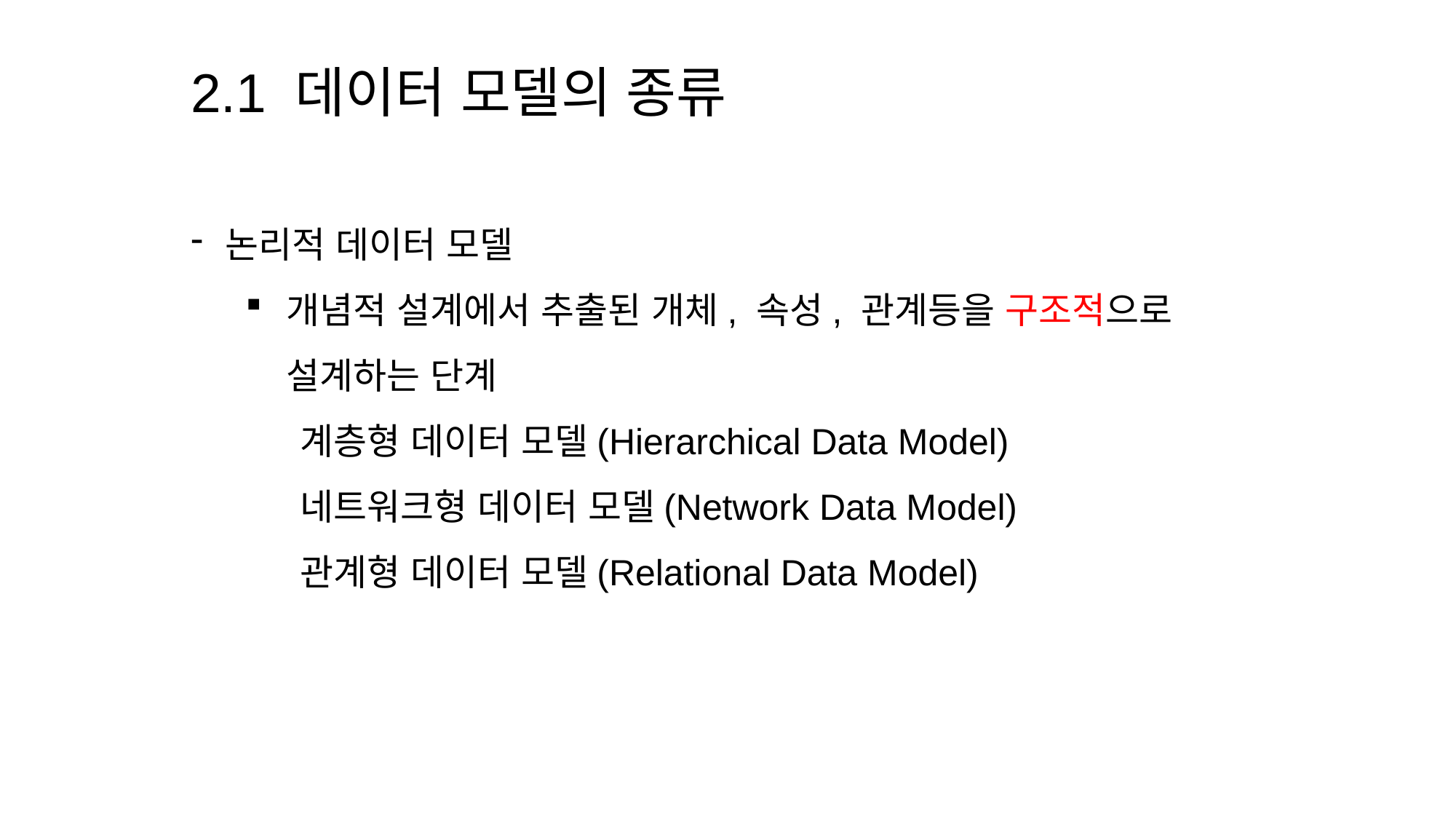

2.1 데이터 모델의 종류
논리적 데이터 모델
개념적 설계에서 추출된 개체, 속성, 관계등을 구조적으로 설계하는 단계
계층형 데이터 모델(Hierarchical Data Model)
네트워크형 데이터 모델(Network Data Model)
관계형 데이터 모델(Relational Data Model)